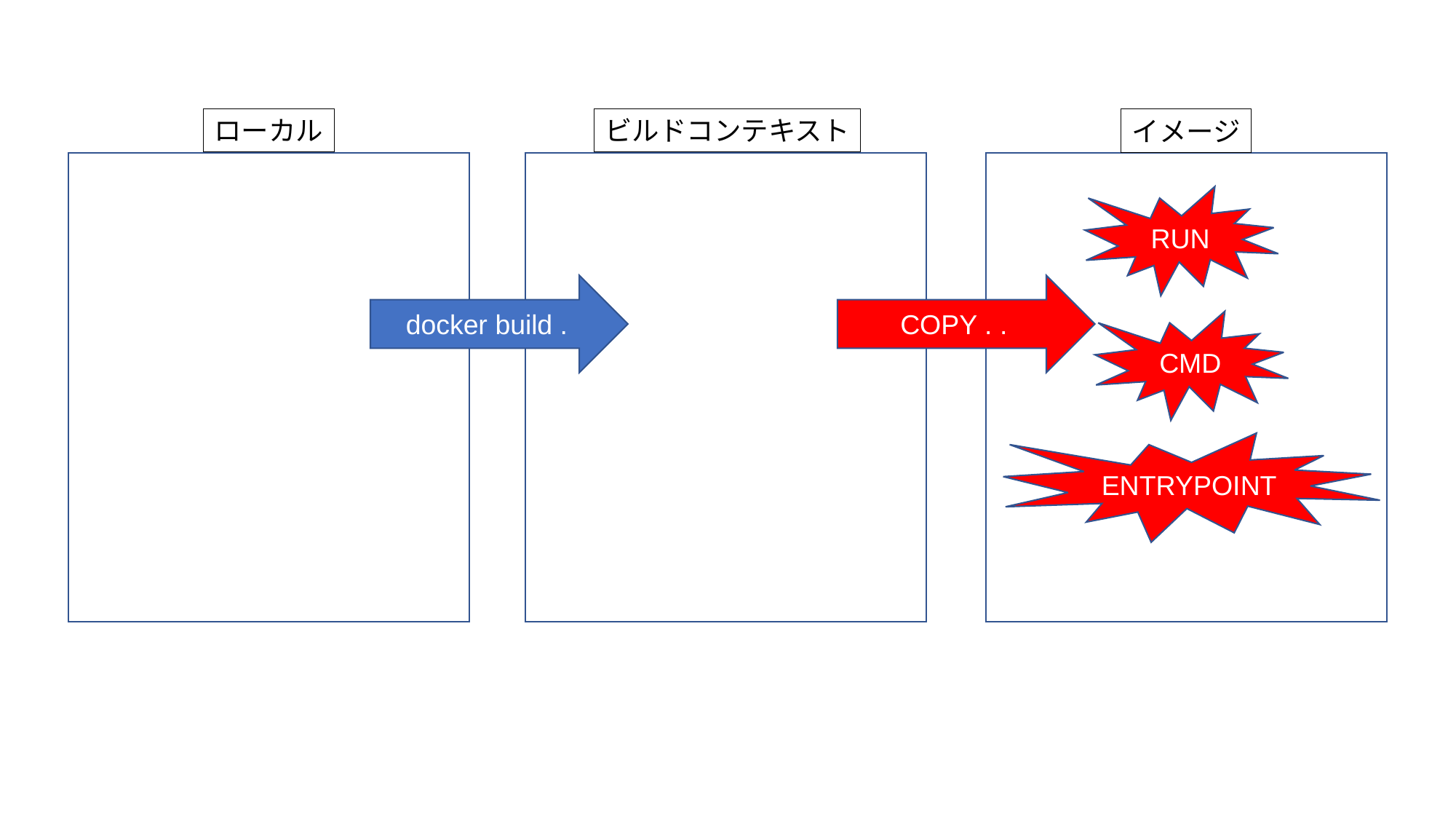

ローカル
ビルドコンテキスト
イメージ

RUN
docker build .
COPY . .
CMD
ENTRYPOINT